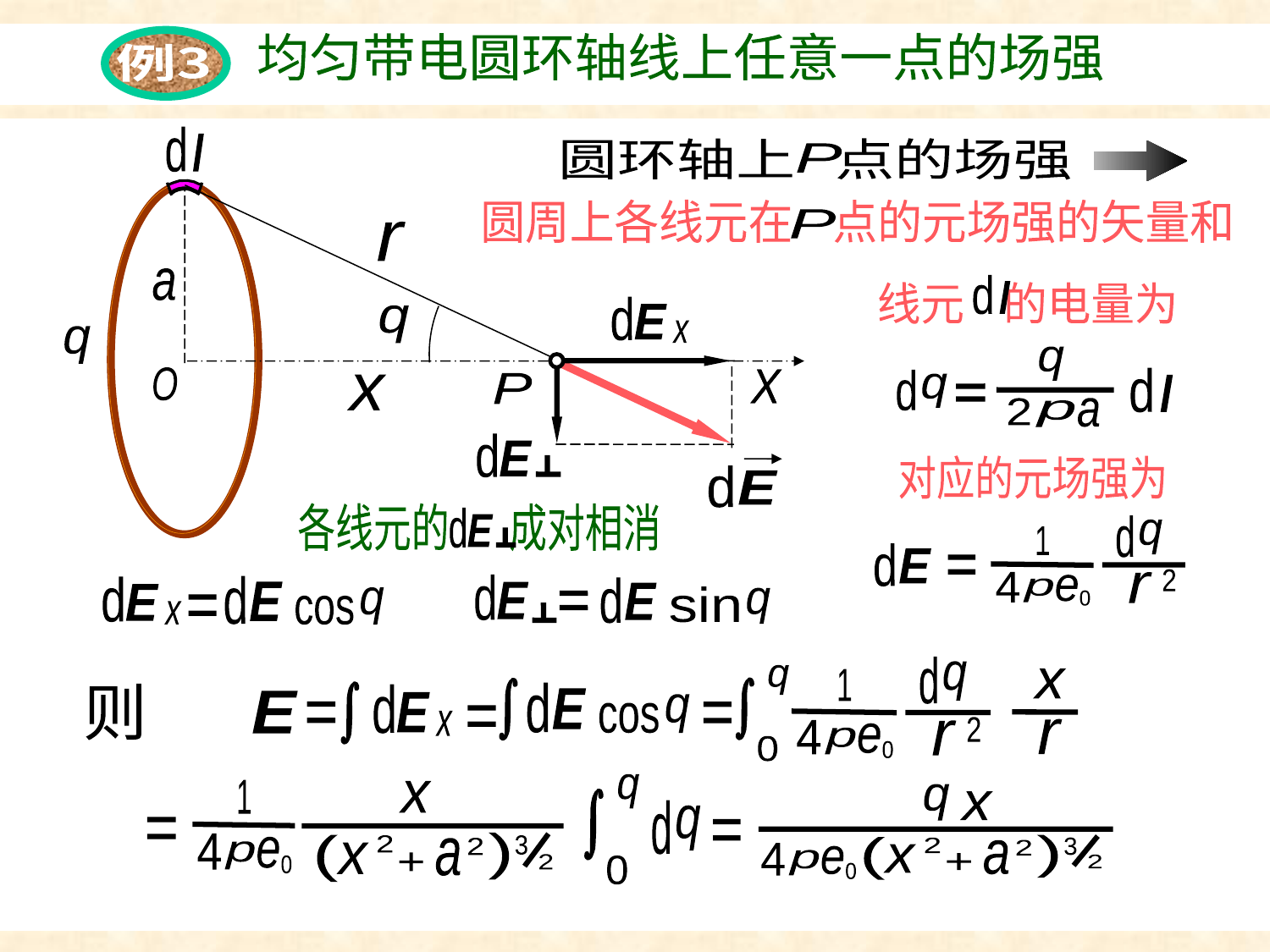

带电圆环场强

例3
均匀带电圆环轴线上任意一点的场强

d
l

r
d
E
x
θ

d
E

d
E
圆环轴上   点的场强
P

a
q

O
X
X
x
圆周上各线元在    点的元场强的矢量和
P

？
E

d
l
线元    的电量为
q
d
l
d
q

a
2
π
对应的元场强为
d
q

2
r
1

4
ε
0
π
d
E

P
各线元的       成对相消
d
E

d
E
d
E
θ
cos
d
E
x
d
E

sin
θ

d
q
q

0
x
1

d
E
θ
cos
则
d
E
x
E

2
r
4
r
ε
0
π
q

0
1
x
d
q

)
4

3
2
(
2
ε
0
2
a
π
x
+
q
x

)

3
2
(
2
2
a
4
ε
0
π
x
+